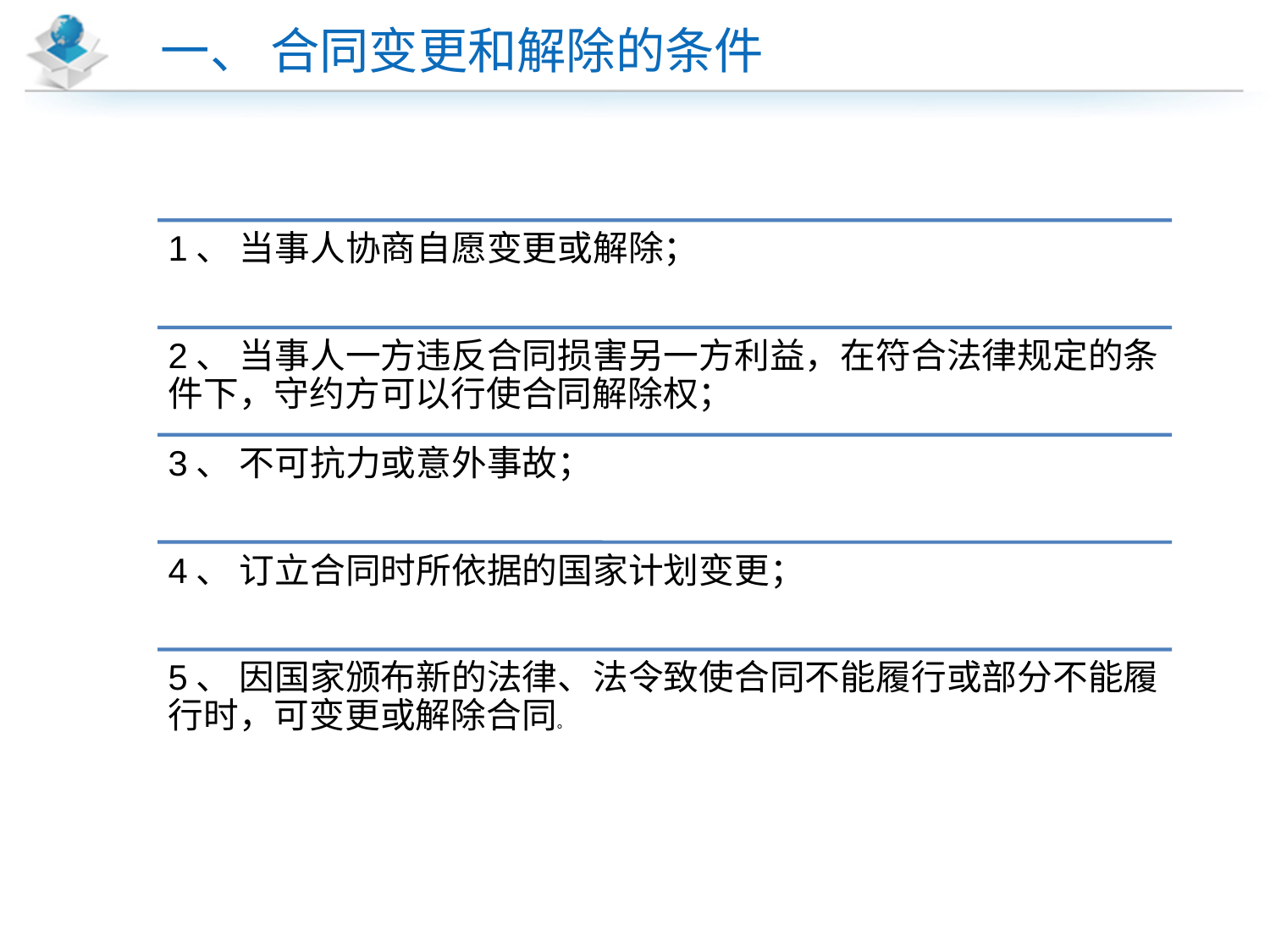

# 一、 合同变更和解除的条件
1、 当事人协商自愿变更或解除；
2、 当事人一方违反合同损害另一方利益，在符合法律规定的条件下，守约方可以行使合同解除权；
3、 不可抗力或意外事故；
4、 订立合同时所依据的国家计划变更；
5、 因国家颁布新的法律、法令致使合同不能履行或部分不能履行时，可变更或解除合同。